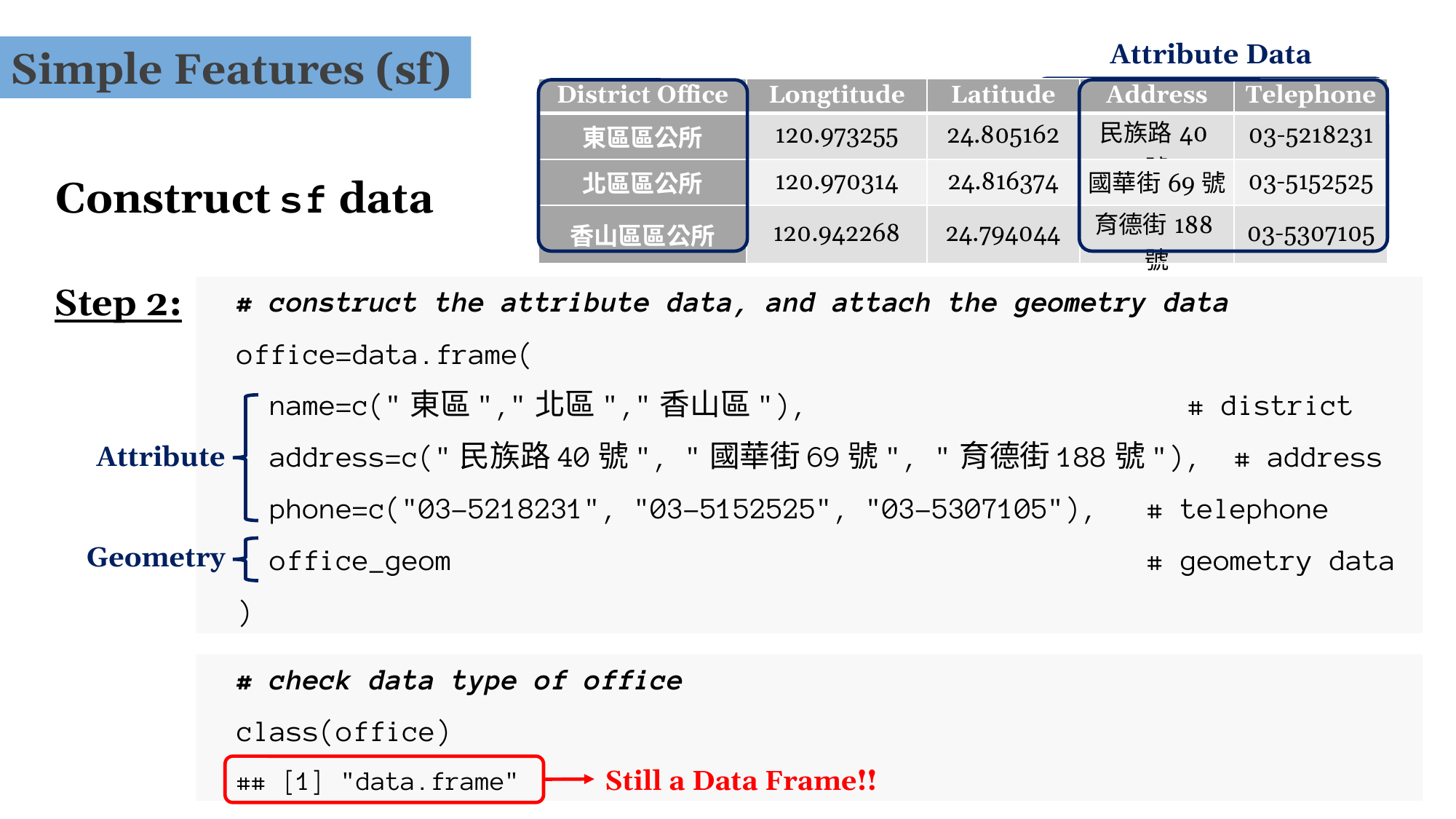

Attribute Data
Simple Features (sf)
| District Office | Longtitude | Latitude | Address | Telephone |
| --- | --- | --- | --- | --- |
| 東區區公所 | 120.973255 | 24.805162 | 民族路40號 | 03-5218231 |
| 北區區公所 | 120.970314 | 24.816374 | 國華街69號 | 03-5152525 |
| 香山區區公所 | 120.942268 | 24.794044 | 育德街188號 | 03-5307105 |

Construct sf data
Step 2:
# construct the attribute data, and attach the geometry data
office=data.frame(
  name=c("東區","北區","香山區"),                       # district
  address=c("民族路40號", "國華街69號", "育德街188號"),  # address
  phone=c("03-5218231", "03-5152525", "03-5307105"),   # telephone
  office_geom                                          # geometry data
)

Attribute
Geometry

# check data type of office
class(office)
## [1] "data.frame"

Still a Data Frame!!
15